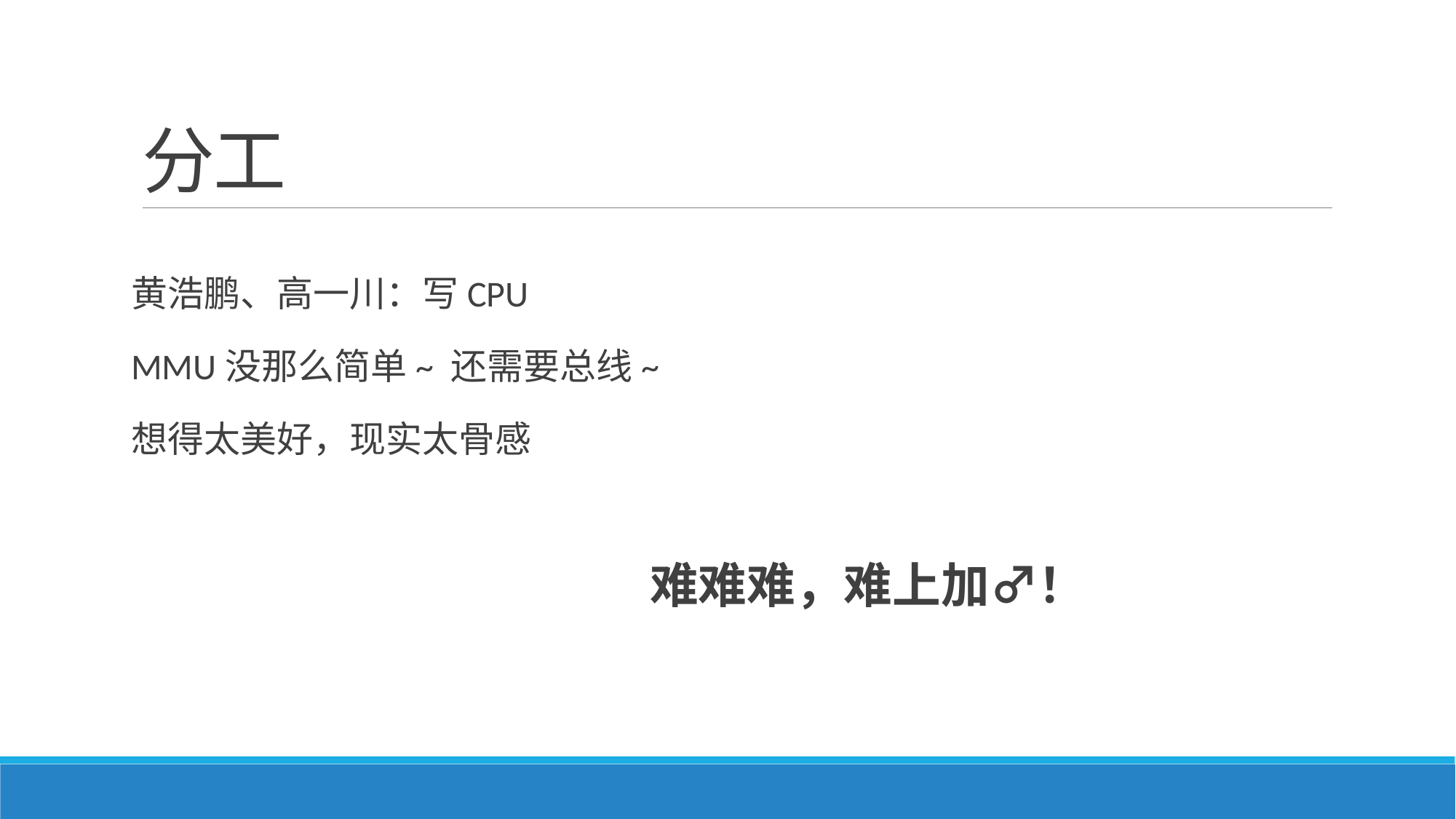

# 分工

黄浩鹏、高一川：写CPU

MMU没那么简单~ 还需要总线~

想得太美好，现实太骨感
难难难，难上加♂！